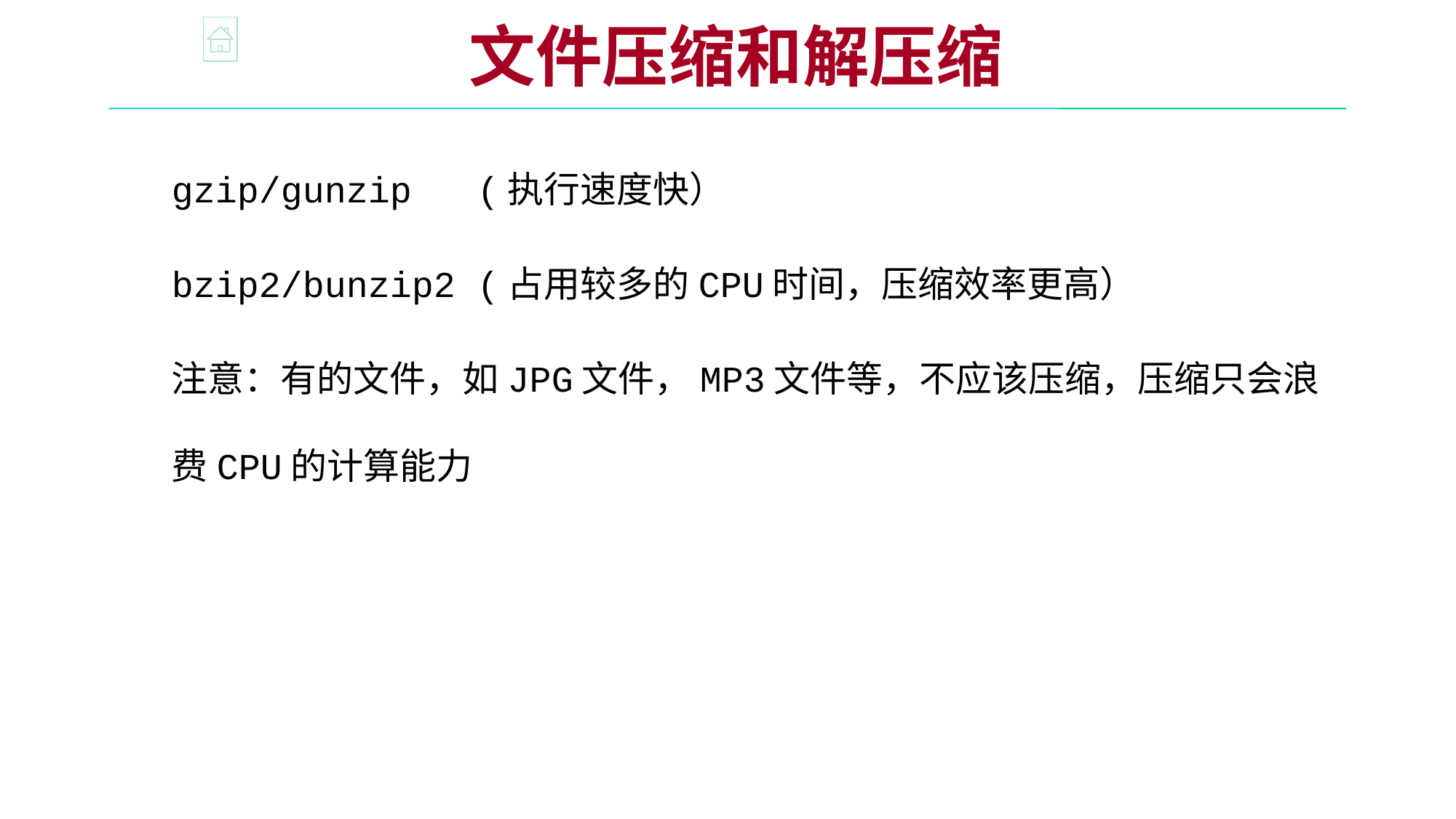

文件压缩和解压缩

gzip/gunzip   (执行速度快）
bzip2/bunzip2 (占用较多的CPU时间，压缩效率更高）
注意：有的文件，如JPG文件，MP3文件等，不应该压缩，压缩只会浪费CPU的计算能力